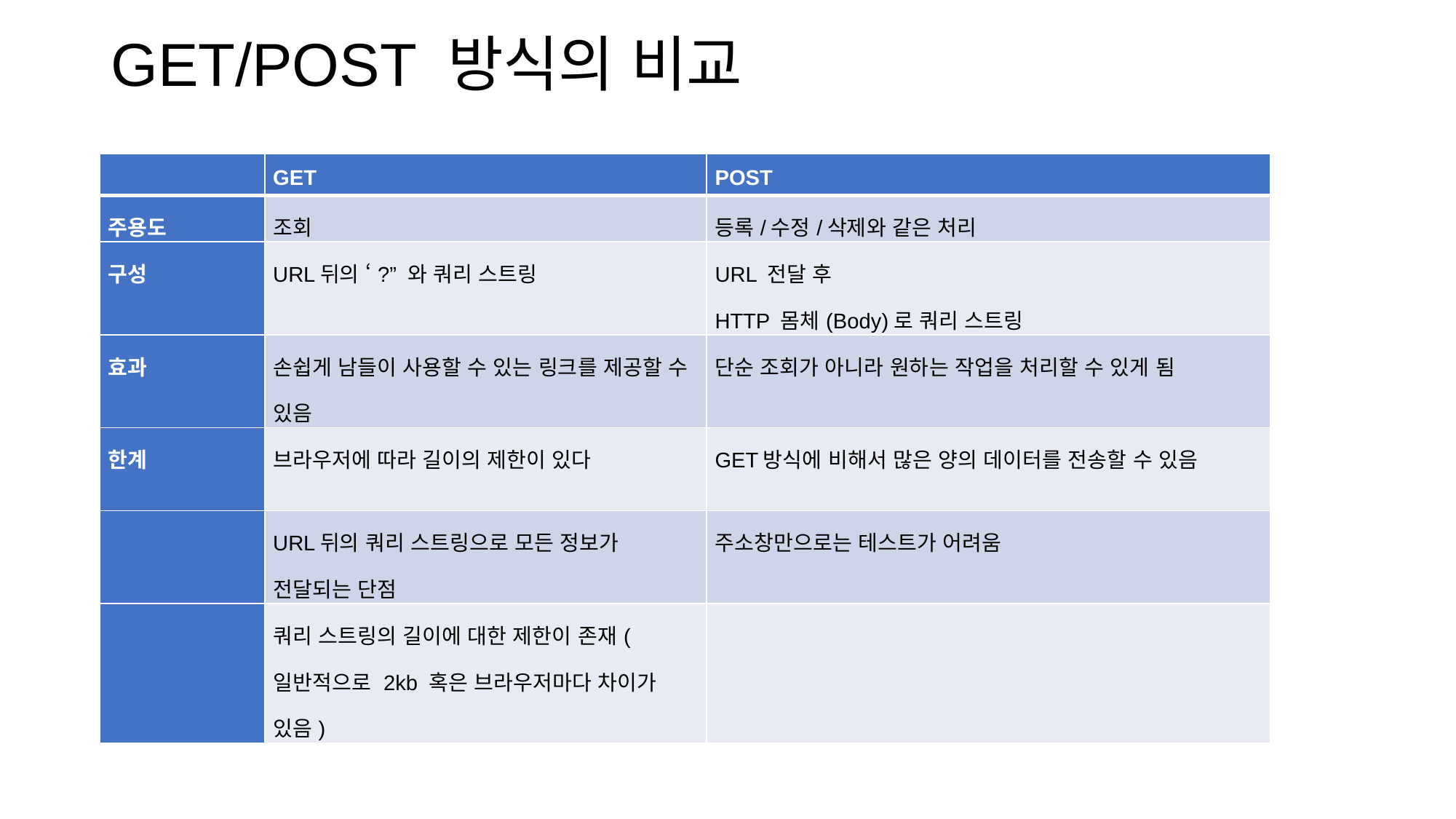

# GET/POST 방식의 비교
|  | GET | POST |
| --- | --- | --- |
| 주용도 | 조회 | 등록/수정/삭제와 같은 처리 |
| 구성 | URL뒤의 ‘?” 와 쿼리 스트링 | URL 전달 후 HTTP 몸체(Body)로 쿼리 스트링 |
| 효과 | 손쉽게 남들이 사용할 수 있는 링크를 제공할 수 있음 | 단순 조회가 아니라 원하는 작업을 처리할 수 있게 됨 |
| 한계 | 브라우저에 따라 길이의 제한이 있다 | GET방식에 비해서 많은 양의 데이터를 전송할 수 있음 |
|  | URL뒤의 쿼리 스트링으로 모든 정보가 전달되는 단점 | 주소창만으로는 테스트가 어려움 |
|  | 쿼리 스트링의 길이에 대한 제한이 존재(일반적으로 2kb 혹은 브라우저마다 차이가 있음) |  |